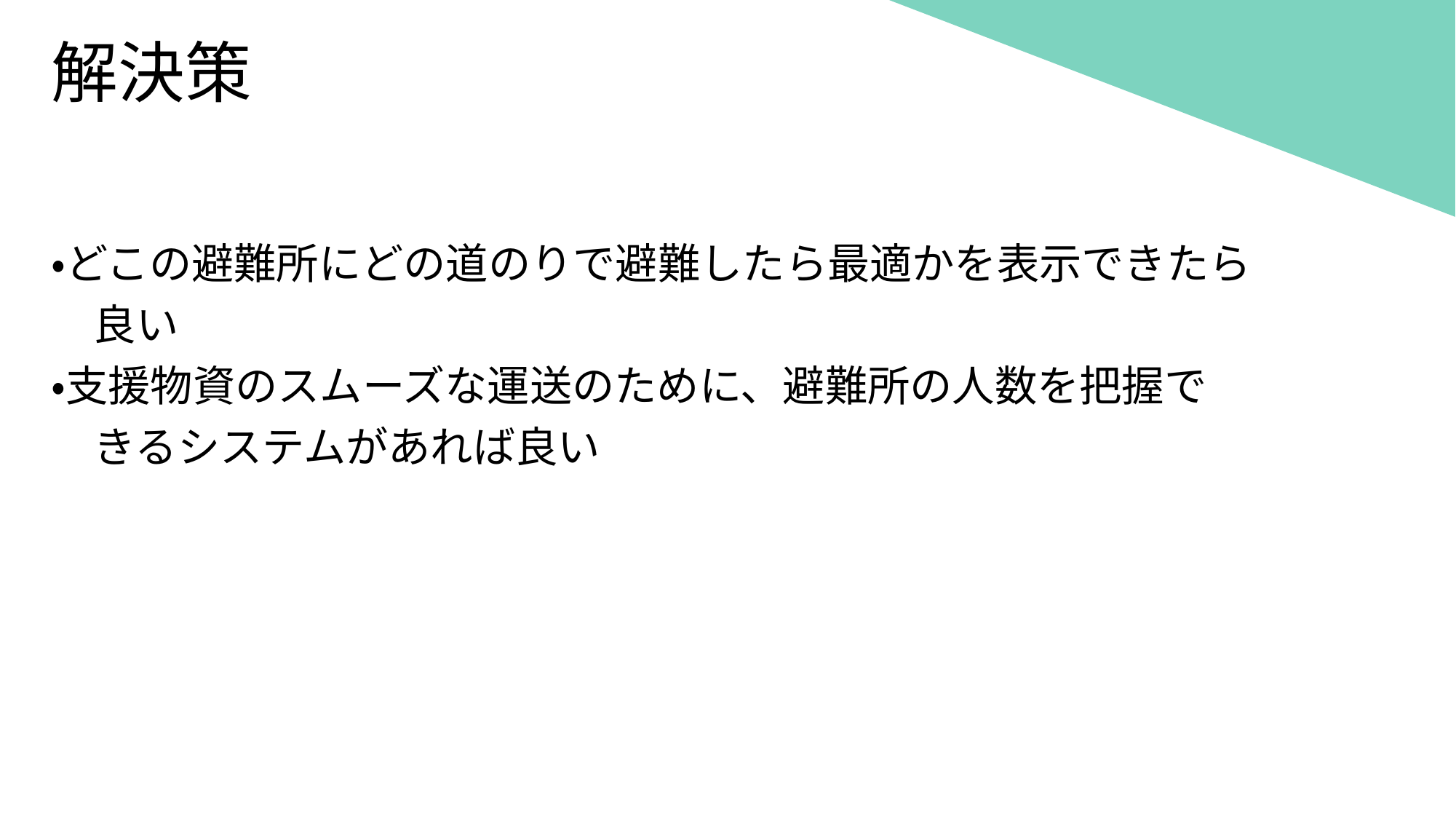

# 解決策

・どこの避難所にどの道のりで避難したら最適かを表示できたら
　良い
・支援物資のスムーズな運送のために、避難所の人数を把握で
　きるシステムがあれば良い